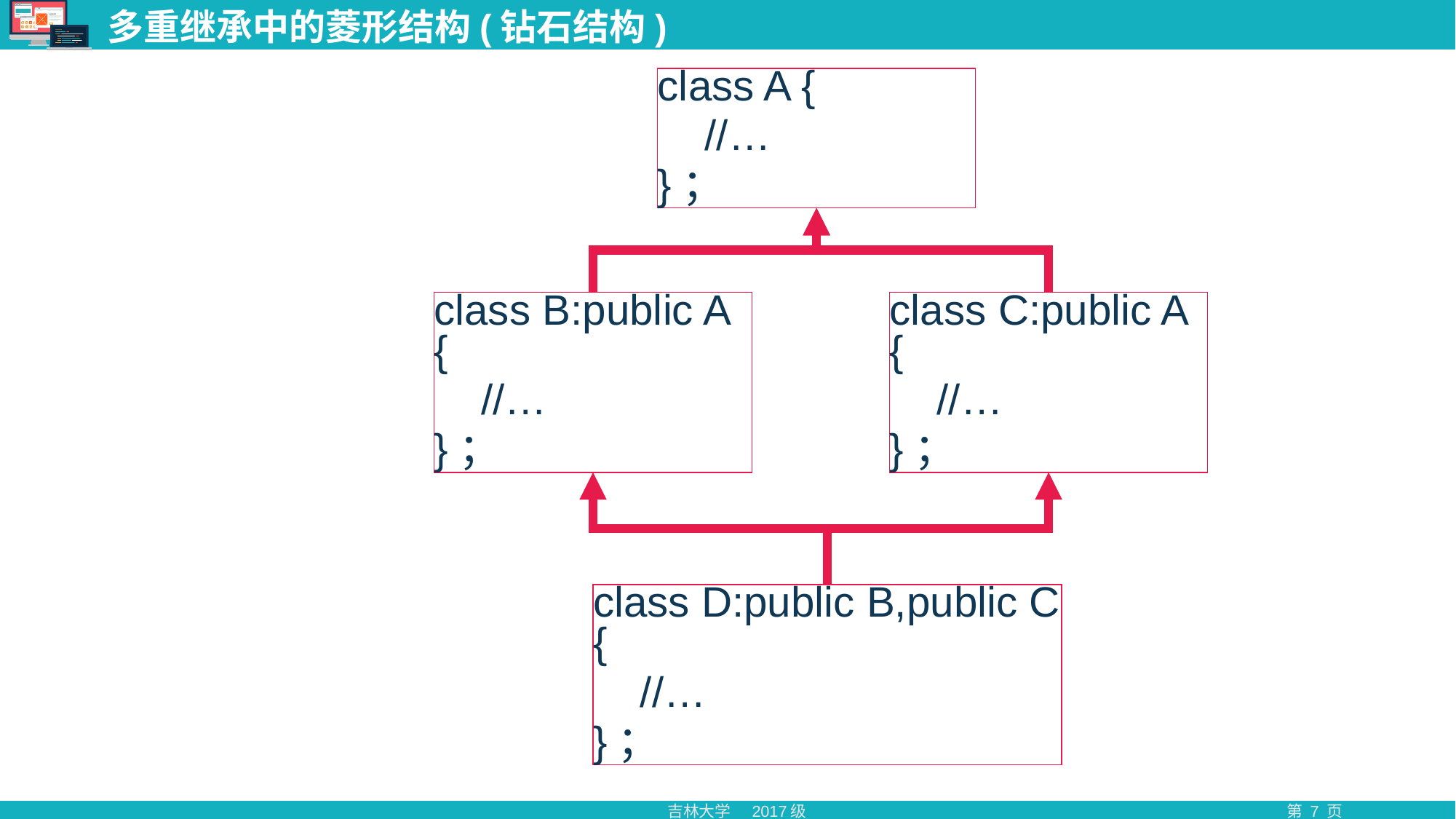

# 多重继承中的菱形结构(钻石结构)
class A {
    //…
}；
class B:public A {
    //…
}；
class C:public A {
    //…
}；
class D:public B,public C {
    //…
}；